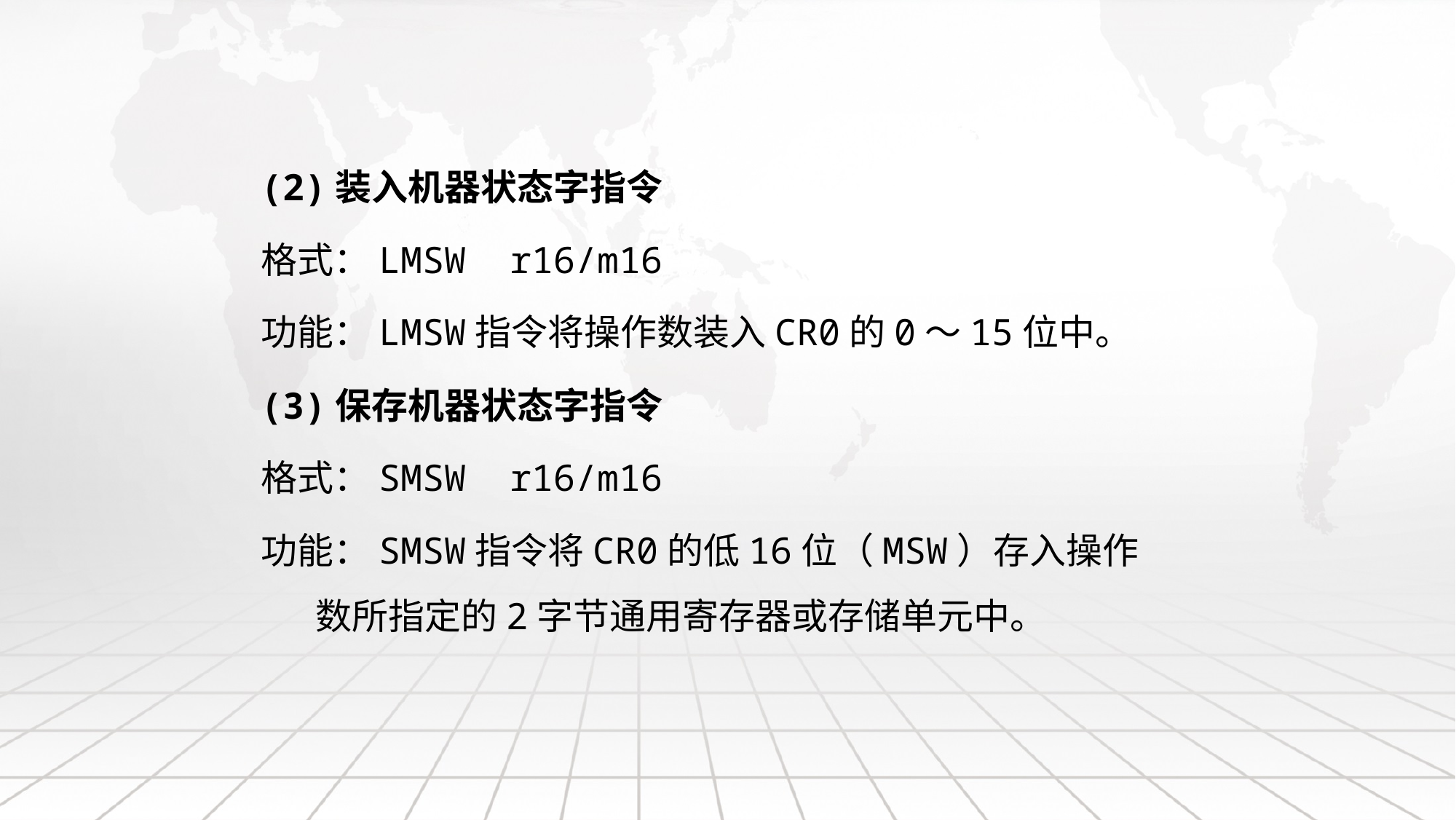

(2)装入机器状态字指令
格式：LMSW  r16/m16
功能：LMSW指令将操作数装入CR0的0～15位中。
(3)保存机器状态字指令
格式：SMSW  r16/m16
功能：SMSW指令将CR0的低16位（MSW）存入操作数所指定的2字节通用寄存器或存储单元中。